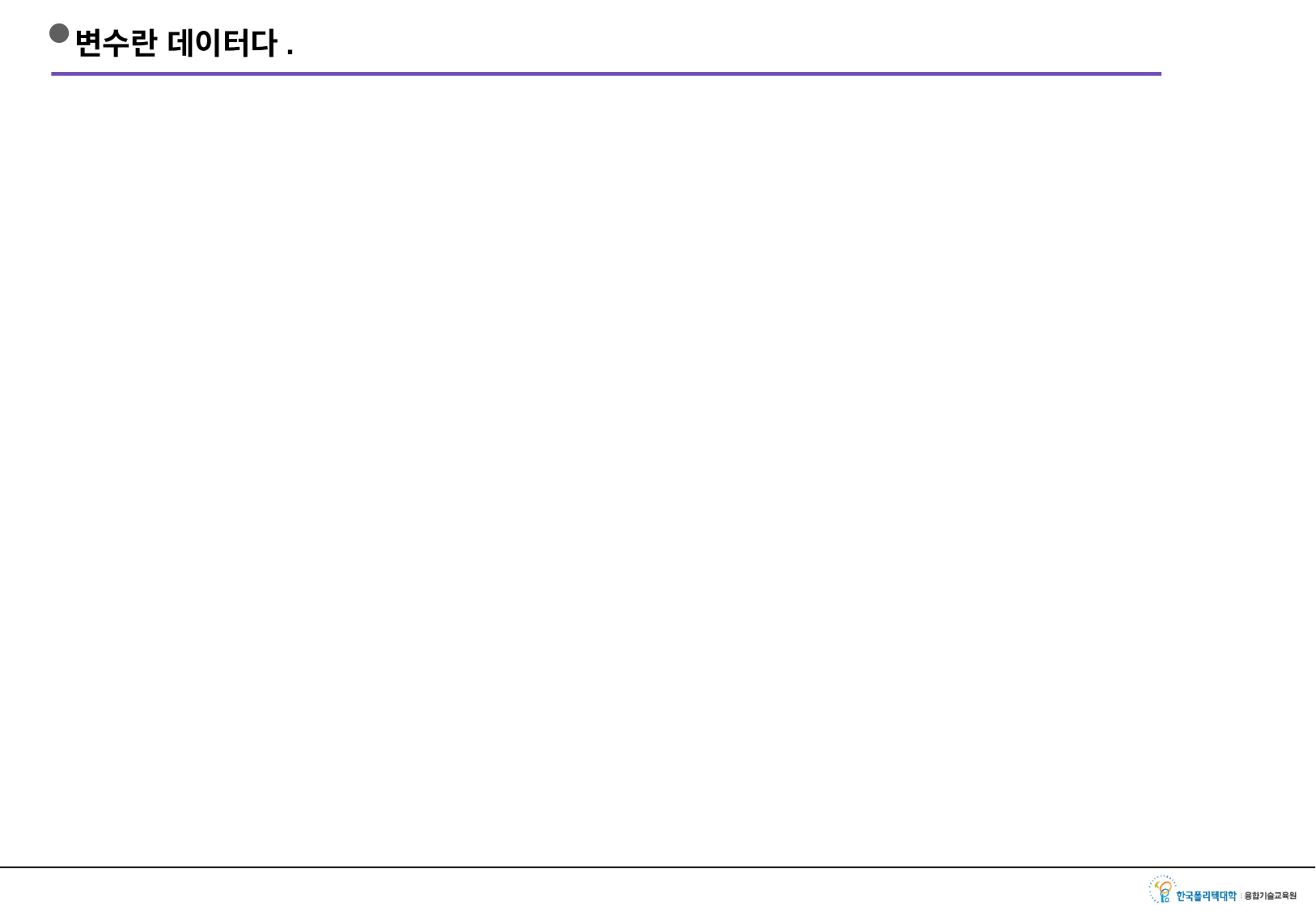

# 변수란 데이터다.
개발자의 변수 선언 => ‘난 이 데이터를 나중에도 사용할 것이다. ‘

개발자가 선언한 변수는 메모리상의 공간으로 만들어 진다.

메모리상의 공간에 표현할 수 있는 데이터를 넣는 것